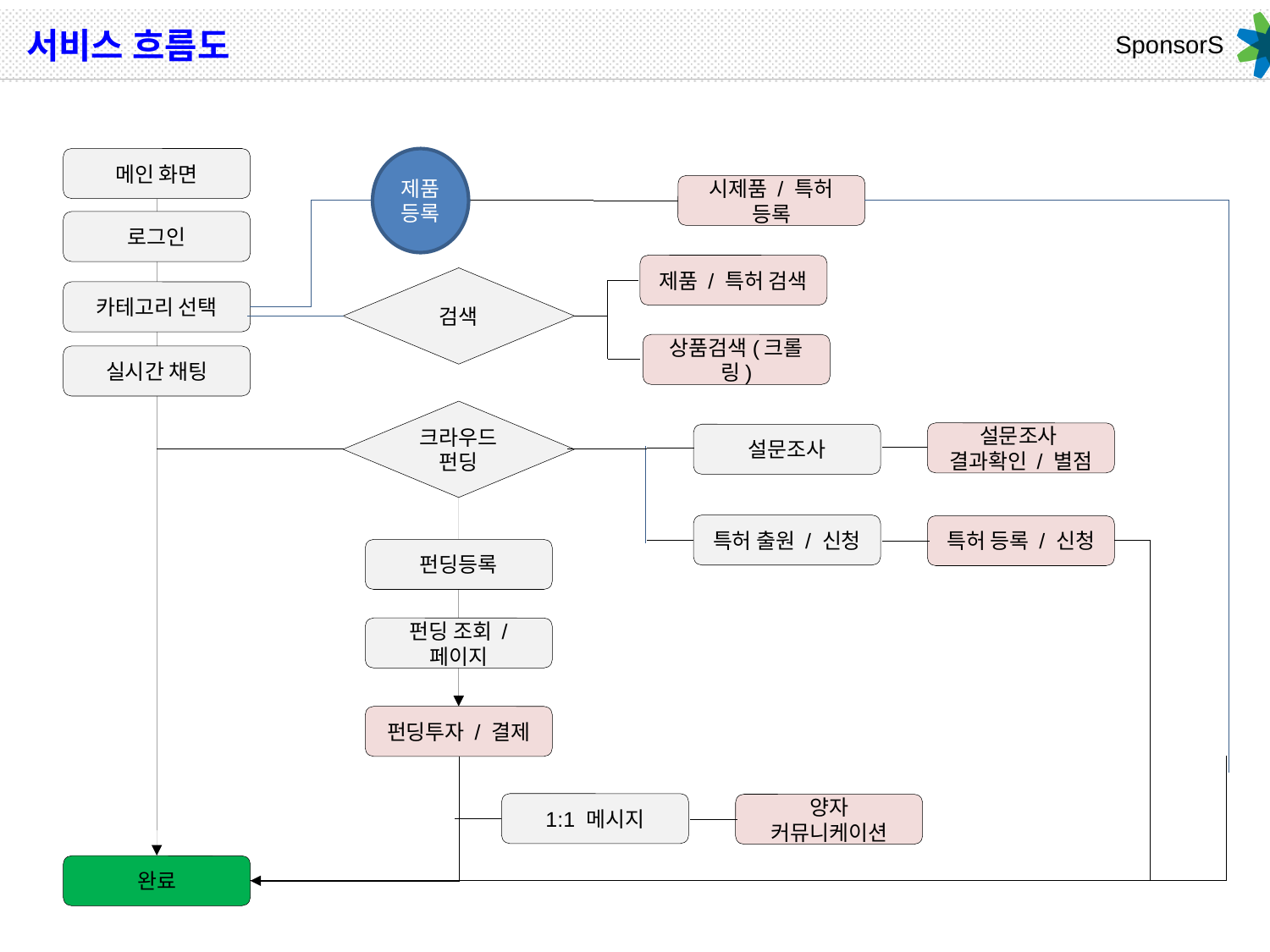

# 서비스 흐름도

메인 화면

제품 등록

시제품 / 특허 등록

로그인

제품 / 특허 검색

검색

카테고리 선택

상품검색(크롤링)

실시간 채팅

크라우드 펀딩

설문조사
결과확인 / 별점

설문조사

특허 출원 / 신청

특허 등록 / 신청

펀딩등록

펀딩 조회 / 페이지

펀딩투자 / 결제

1:1 메시지

양자 커뮤니케이션

완료
2